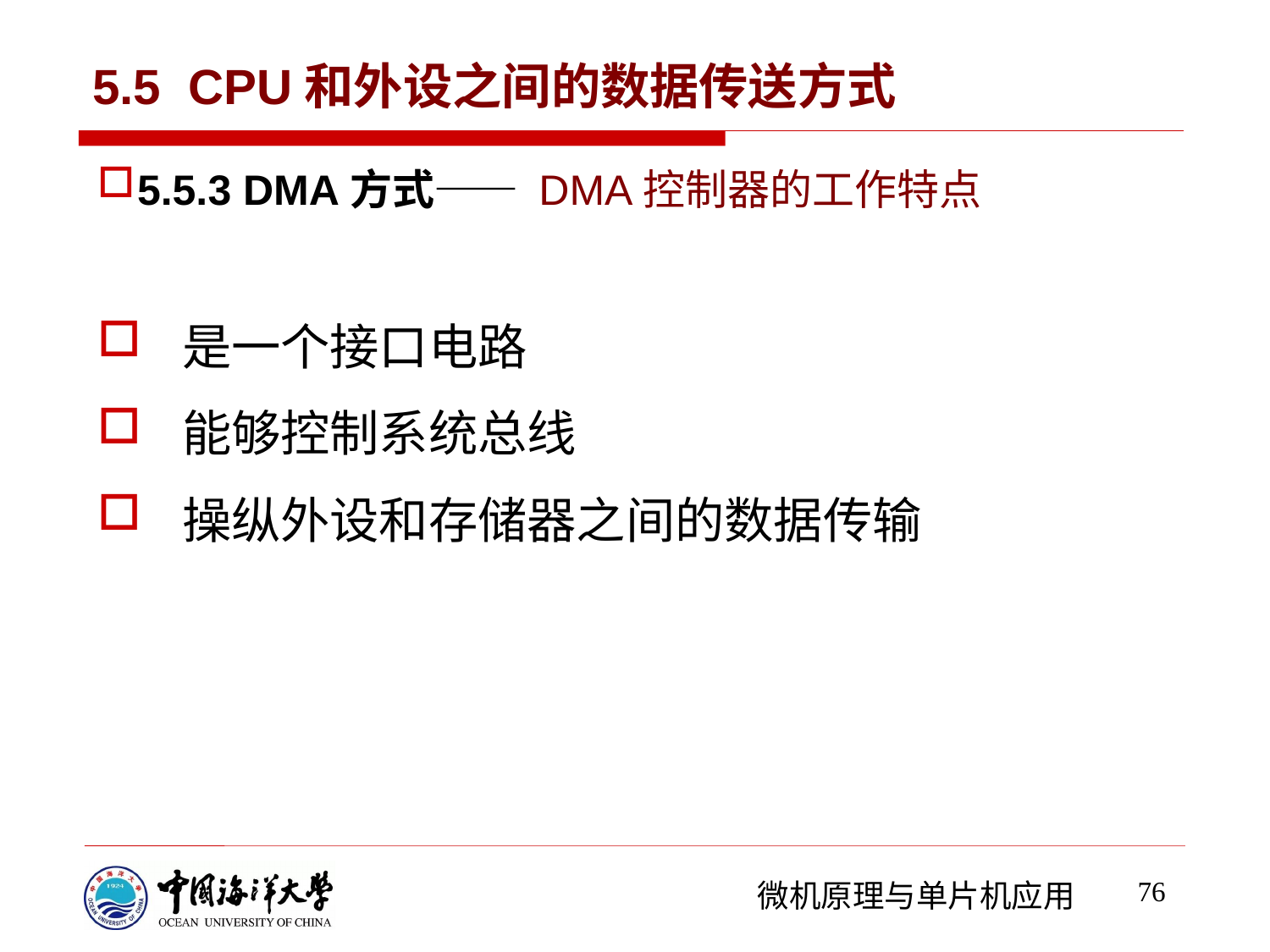

# 5.5  CPU和外设之间的数据传送方式
5.5.3 DMA方式—— DMA控制器的工作特点

是一个接口电路
能够控制系统总线
操纵外设和存储器之间的数据传输

76